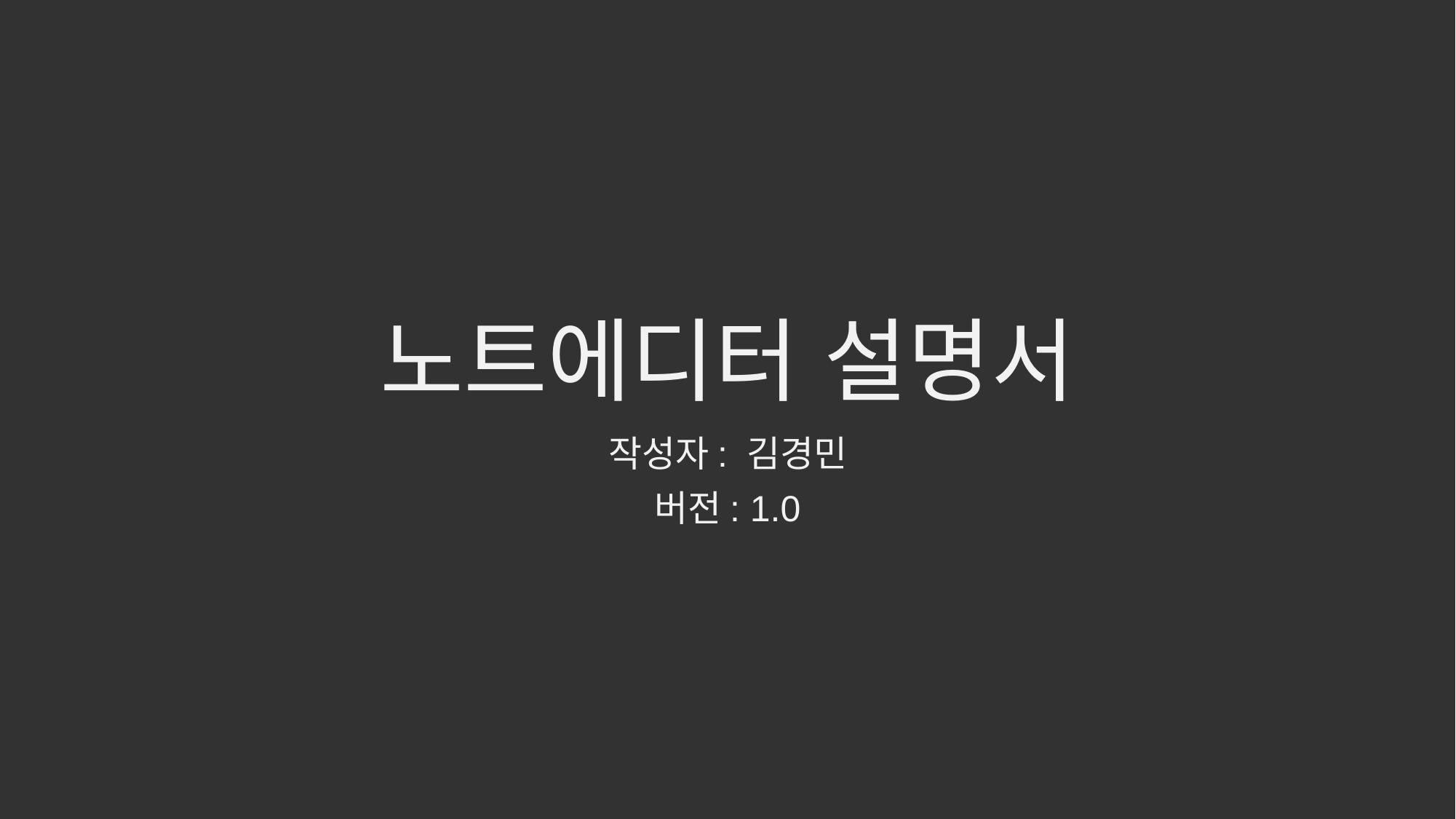

# 노트에디터 설명서
작성자: 김경민
버전: 1.0